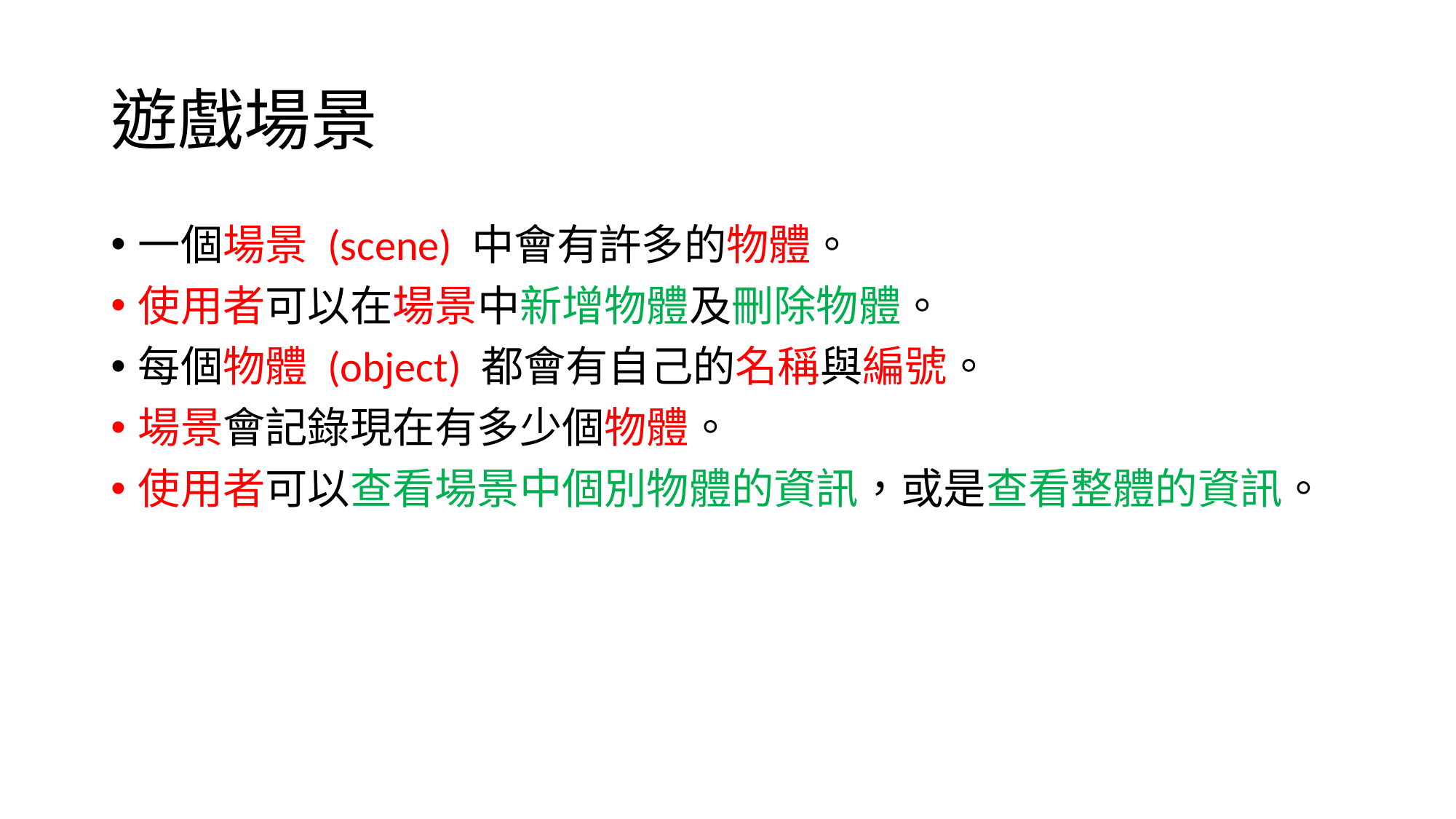

# 遊戲場景
一個場景 (scene) 中會有許多的物體。
使用者可以在場景中新增物體及刪除物體。
每個物體 (object) 都會有自己的名稱與編號。
場景會記錄現在有多少個物體。
使用者可以查看場景中個別物體的資訊，或是查看整體的資訊。